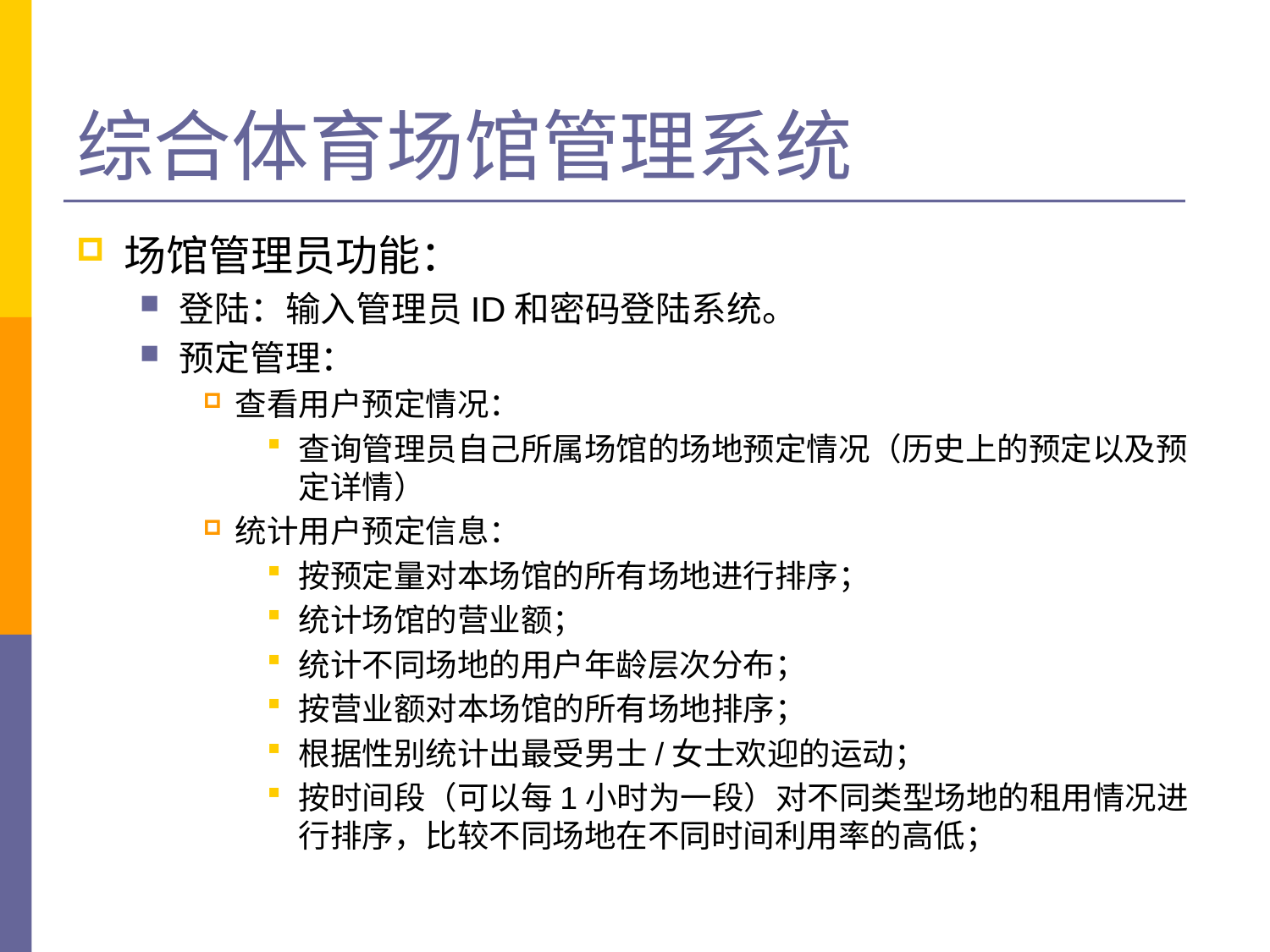

# 综合体育场馆管理系统
场馆管理员功能：
登陆：输入管理员ID和密码登陆系统。
预定管理：
查看用户预定情况：
查询管理员自己所属场馆的场地预定情况（历史上的预定以及预定详情）
统计用户预定信息：
按预定量对本场馆的所有场地进行排序；
统计场馆的营业额；
统计不同场地的用户年龄层次分布；
按营业额对本场馆的所有场地排序；
根据性别统计出最受男士/女士欢迎的运动；
按时间段（可以每1小时为一段）对不同类型场地的租用情况进行排序，比较不同场地在不同时间利用率的高低；